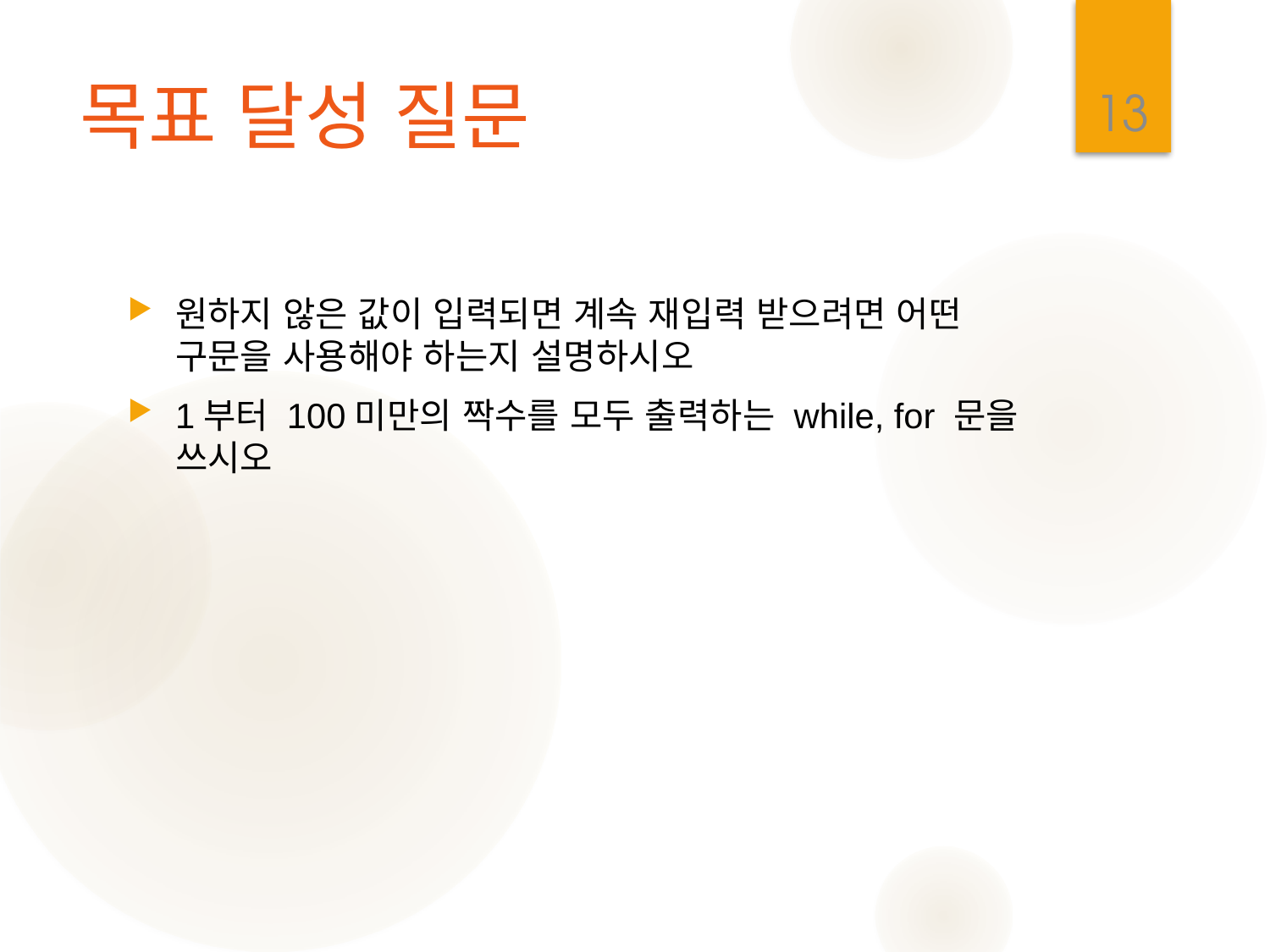

13
# 목표 달성 질문
원하지 않은 값이 입력되면 계속 재입력 받으려면 어떤 구문을 사용해야 하는지 설명하시오
1부터 100미만의 짝수를 모두 출력하는 while, for 문을 쓰시오